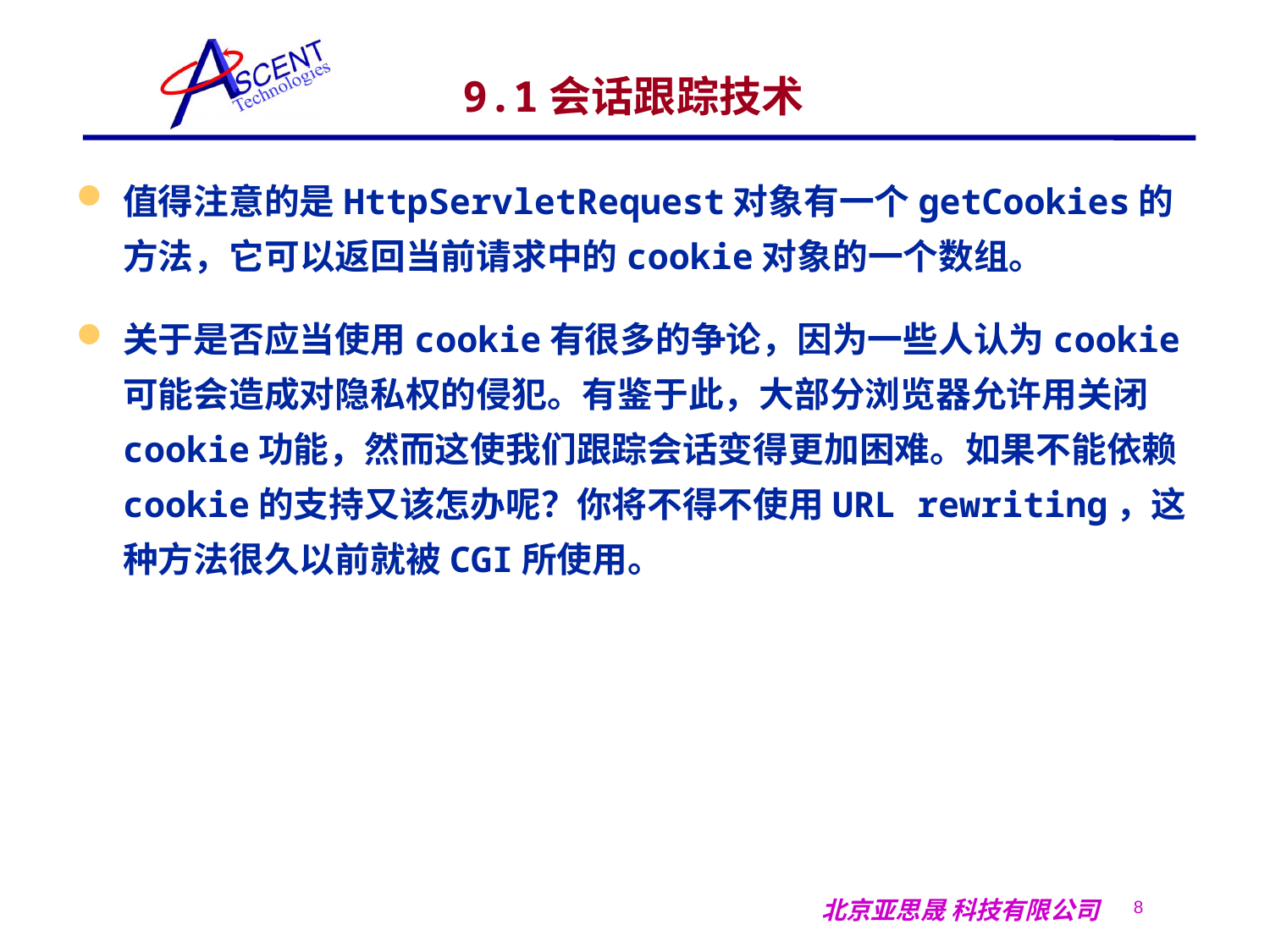

# 9.1会话跟踪技术
值得注意的是HttpServletRequest对象有一个getCookies的方法，它可以返回当前请求中的cookie对象的一个数组。
关于是否应当使用cookie有很多的争论，因为一些人认为cookie可能会造成对隐私权的侵犯。有鉴于此，大部分浏览器允许用关闭cookie功能，然而这使我们跟踪会话变得更加困难。如果不能依赖cookie的支持又该怎办呢？你将不得不使用URL rewriting，这种方法很久以前就被CGI所使用。